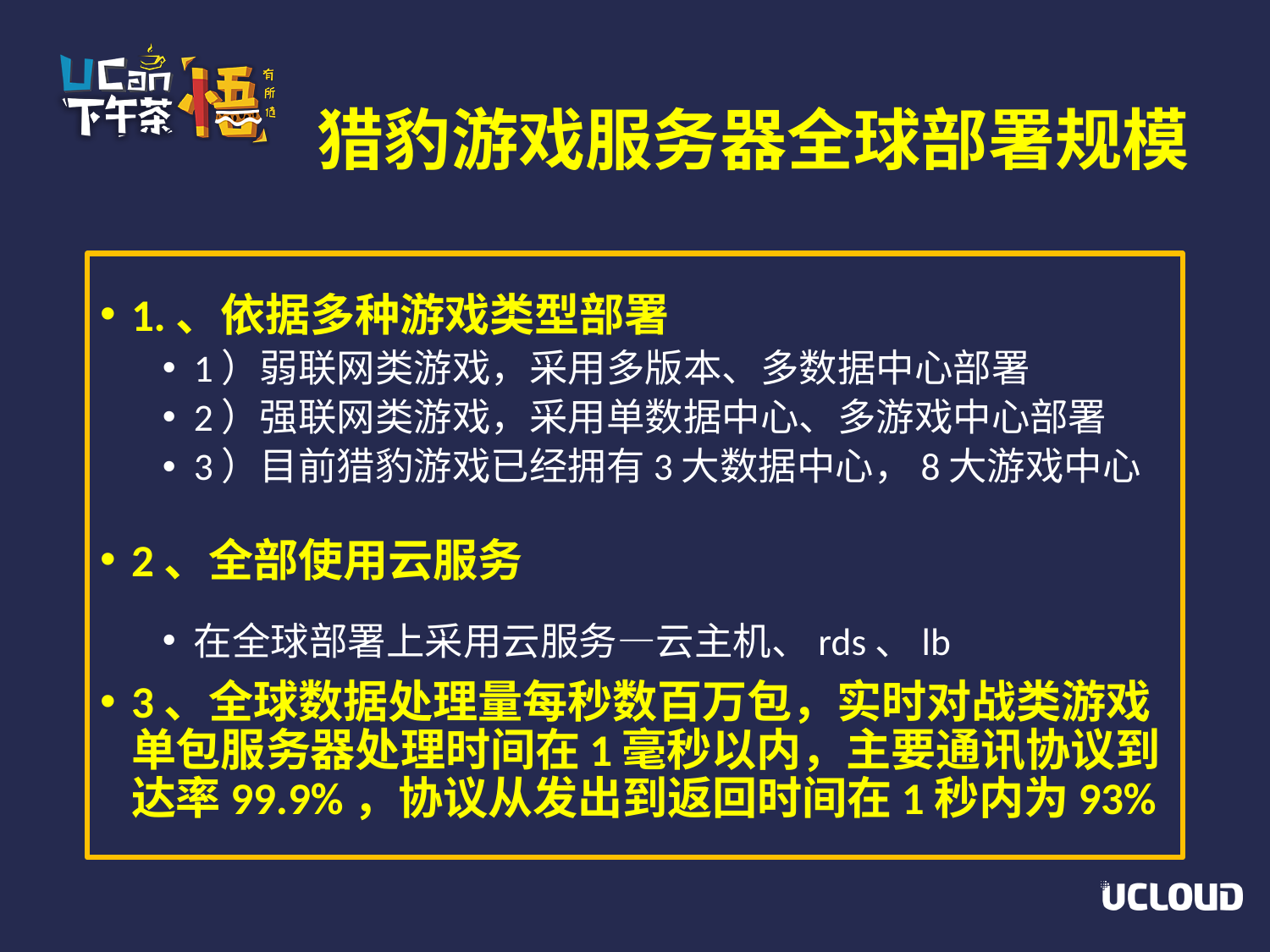

# 猎豹游戏服务器全球部署规模
1.、依据多种游戏类型部署
1）弱联网类游戏，采用多版本、多数据中心部署
2）强联网类游戏，采用单数据中心、多游戏中心部署
3）目前猎豹游戏已经拥有3大数据中心，8大游戏中心
2、全部使用云服务
在全球部署上采用云服务—云主机、rds、lb
3、全球数据处理量每秒数百万包，实时对战类游戏单包服务器处理时间在1毫秒以内，主要通讯协议到达率99.9%，协议从发出到返回时间在1秒内为93%